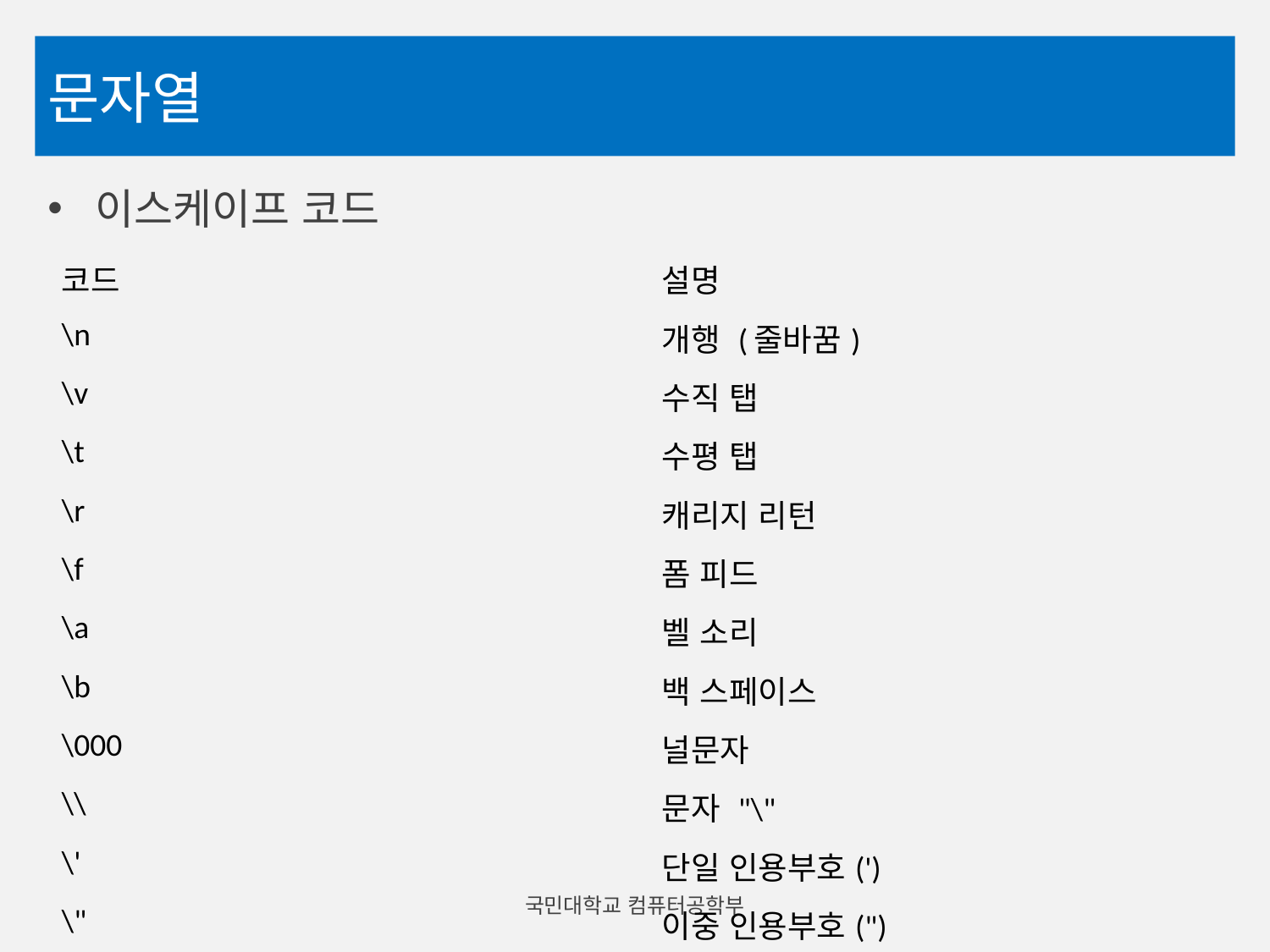

# 문자열
이스케이프 코드

| 코드 | 설명 |
| --- | --- |
| \n | 개행 (줄바꿈) |
| \v | 수직 탭 |
| \t | 수평 탭 |
| \r | 캐리지 리턴 |
| \f | 폼 피드 |
| \a | 벨 소리 |
| \b | 백 스페이스 |
| \000 | 널문자 |
| \\ | 문자 "\" |
| \' | 단일 인용부호(') |
| \" | 이중 인용부호(") |
국민대학교 컴퓨터공학부